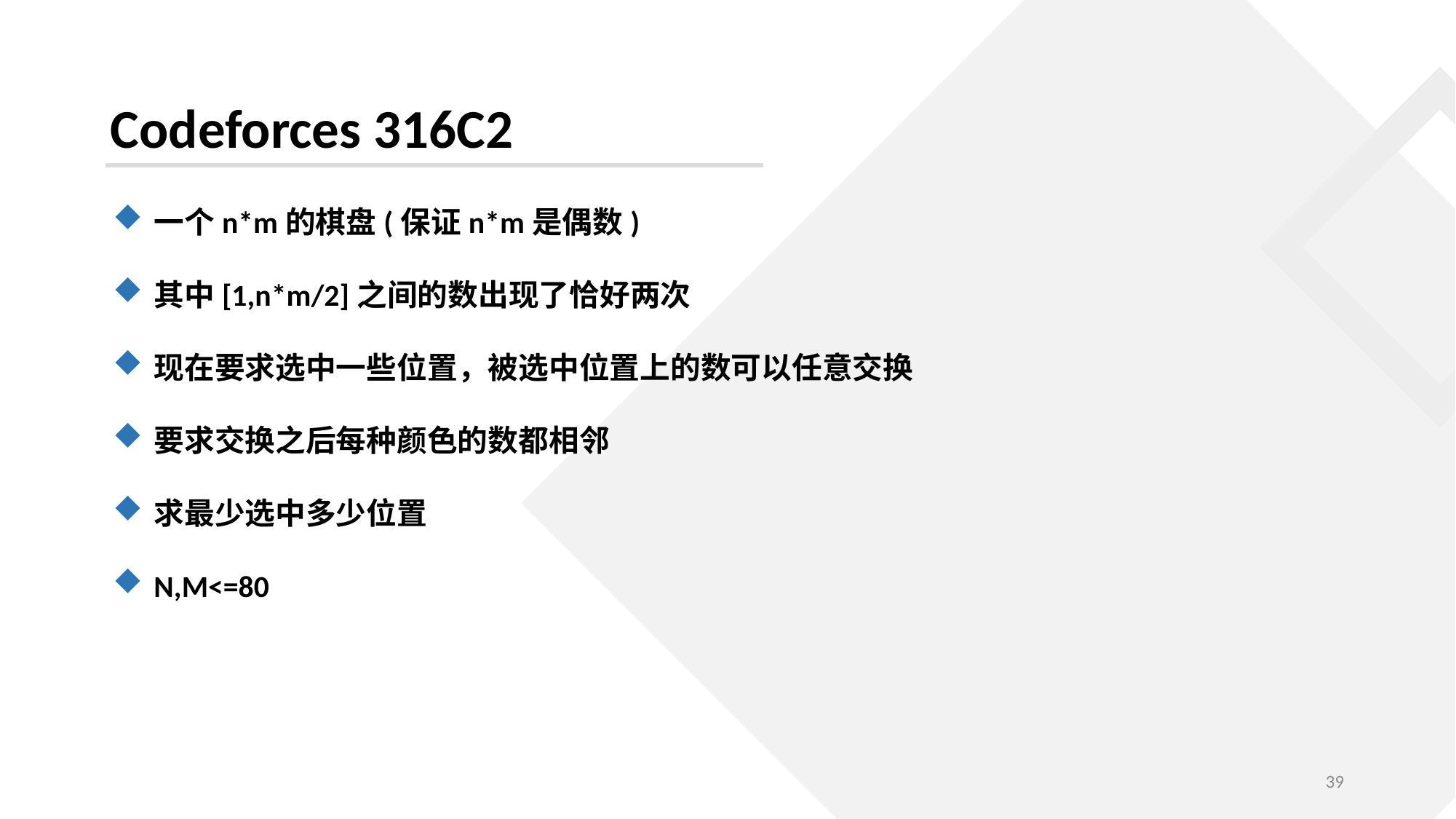

Codeforces 316C2
一个n*m的棋盘(保证n*m是偶数)

其中[1,n*m/2]之间的数出现了恰好两次

现在要求选中一些位置，被选中位置上的数可以任意交换

要求交换之后每种颜色的数都相邻

求最少选中多少位置

N,M<=80
39